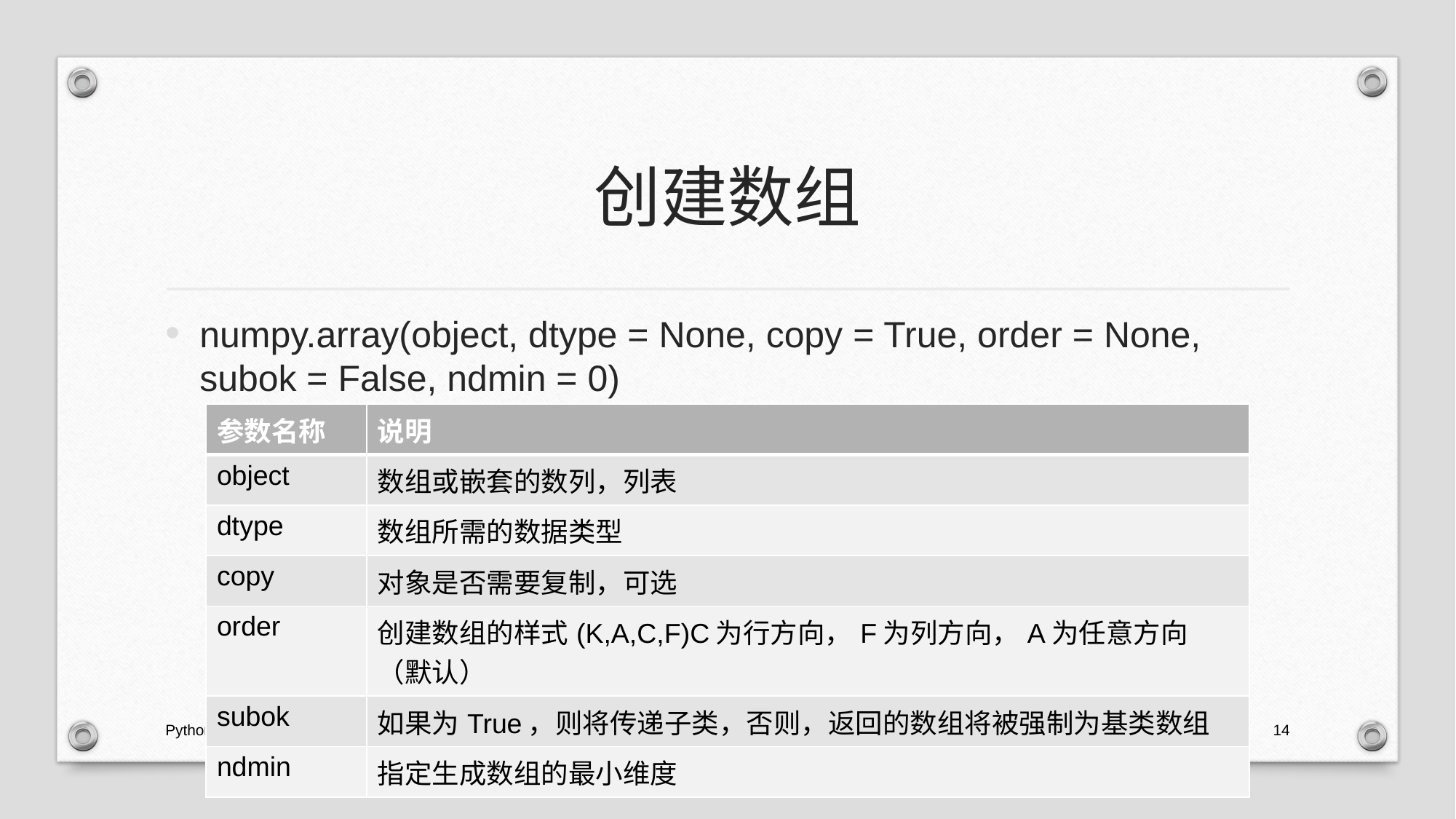

# 创建数组
numpy.array(object, dtype = None, copy = True, order = None, subok = False, ndmin = 0)

| 参数名称 | 说明 |
| --- | --- |
| object | 数组或嵌套的数列，列表 |
| dtype | 数组所需的数据类型 |
| copy | 对象是否需要复制，可选 |
| order | 创建数组的样式(K,A,C,F)C为行方向，F为列方向，A为任意方向（默认） |
| subok | 如果为True，则将传递子类，否则，返回的数组将被强制为基类数组 |
| ndmin | 指定生成数组的最小维度 |
Python数据分析Numpy            李小四    QQ : 3161308668
2021/1/29
14